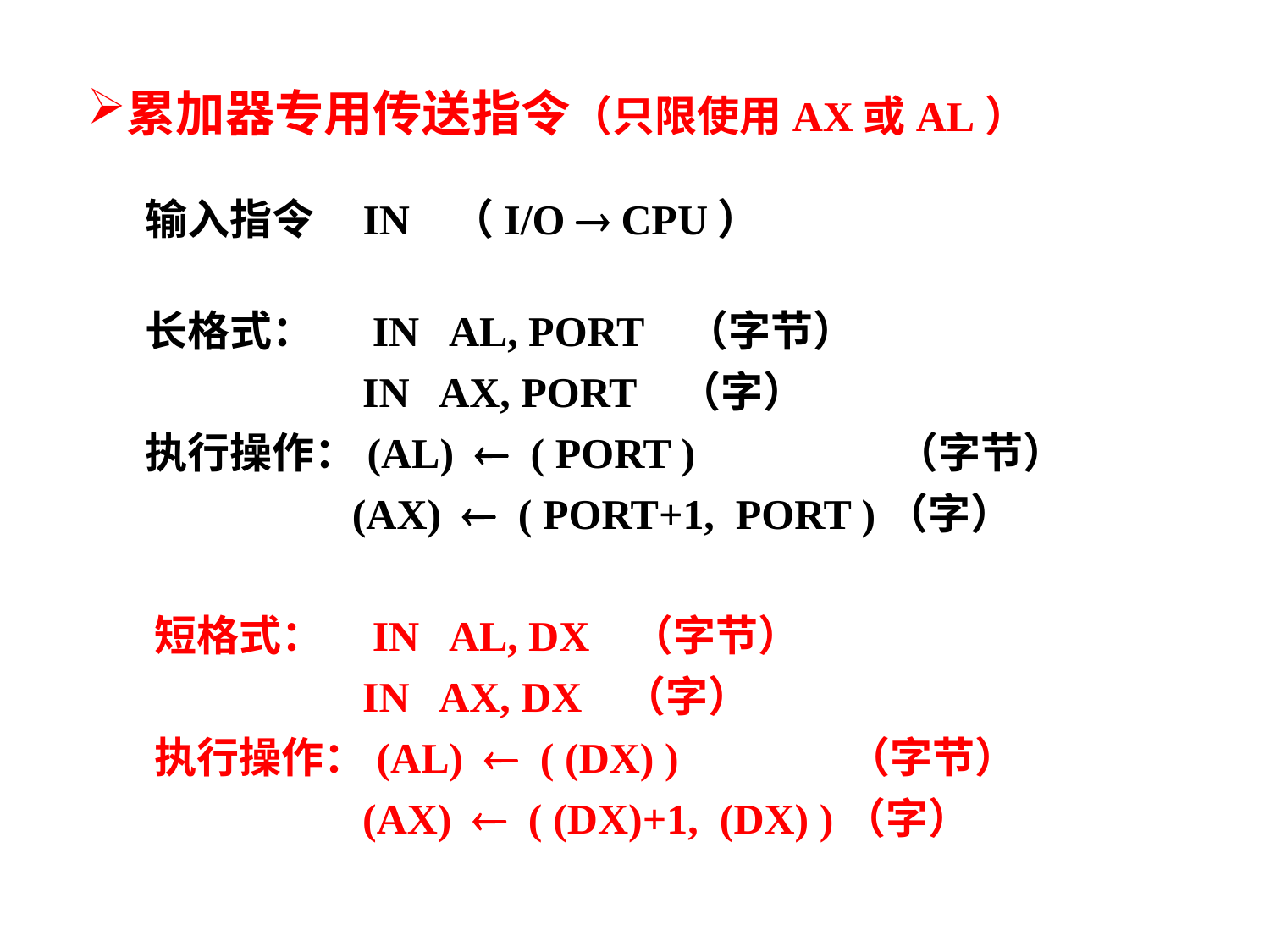

累加器专用传送指令（只限使用AX或AL）

     输入指令    IN   （I/O → CPU）

     长格式：     IN   AL, PORT   （字节）
                          IN   AX, PORT   （字）
     执行操作：(AL)  ←  ( PORT )                  （字节）
                         (AX)  ←  ( PORT+1,  PORT )（字）

      短格式：    IN   AL, DX   （字节）
                          IN   AX, DX   （字）
      执行操作：(AL)  ←  ( (DX) )               （字节）
                          (AX)  ←  ( (DX)+1,  (DX) )（字）